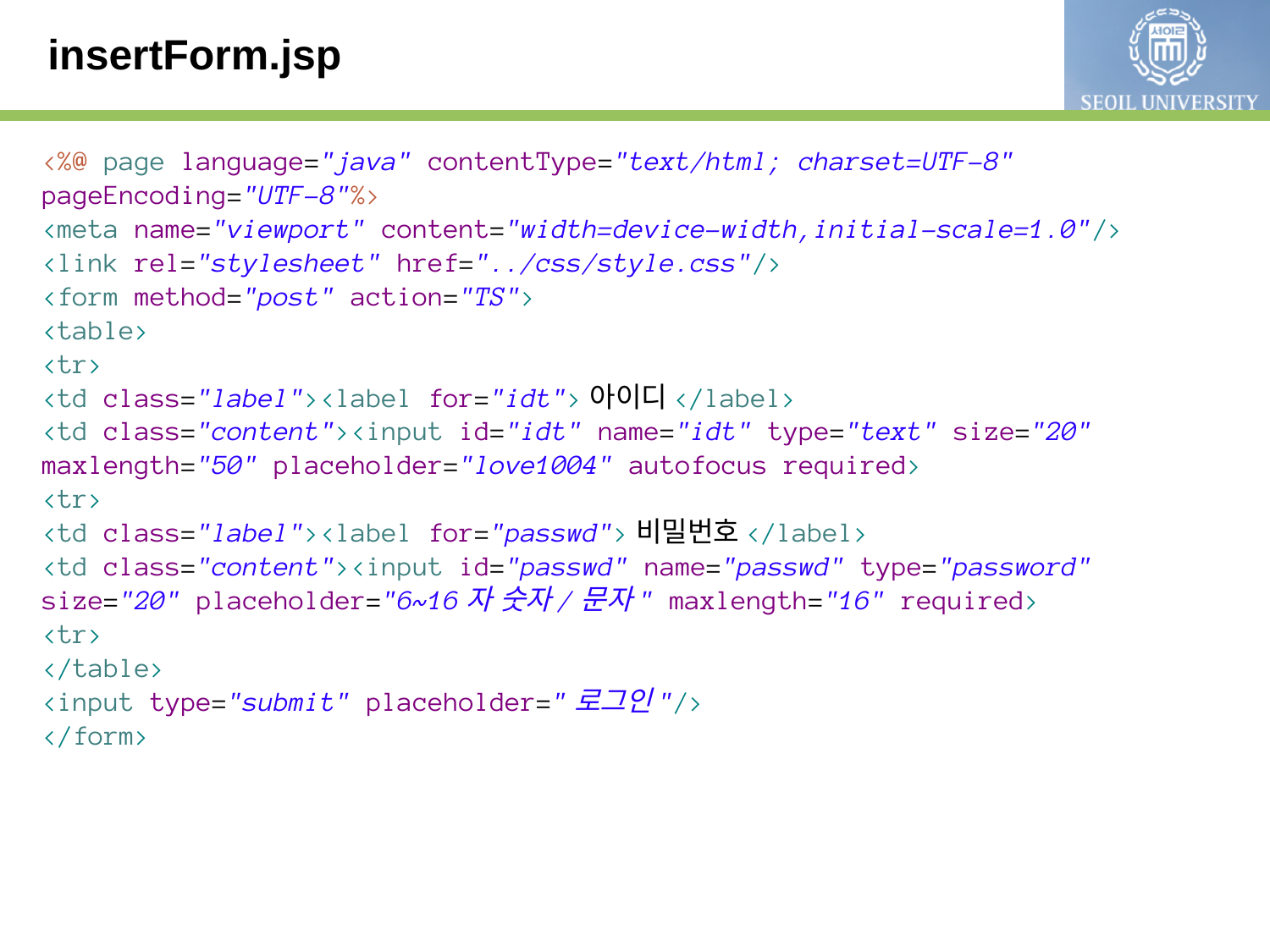

# insertForm.jsp
<%@ page language="java" contentType="text/html; charset=UTF-8"
pageEncoding="UTF-8"%>
<meta name="viewport" content="width=device-width,initial-scale=1.0"/>
<link rel="stylesheet" href="../css/style.css"/>
<form method="post" action="TS">
<table>
<tr>
<td class="label"><label for="idt">아이디</label>
<td class="content"><input id="idt" name="idt" type="text" size="20"
maxlength="50" placeholder="love1004" autofocus required>
<tr>
<td class="label"><label for="passwd">비밀번호</label>
<td class="content"><input id="passwd" name="passwd" type="password"
size="20" placeholder="6~16자 숫자/문자" maxlength="16" required>
<tr>
</table>
<input type="submit" placeholder="로그인"/>
</form>